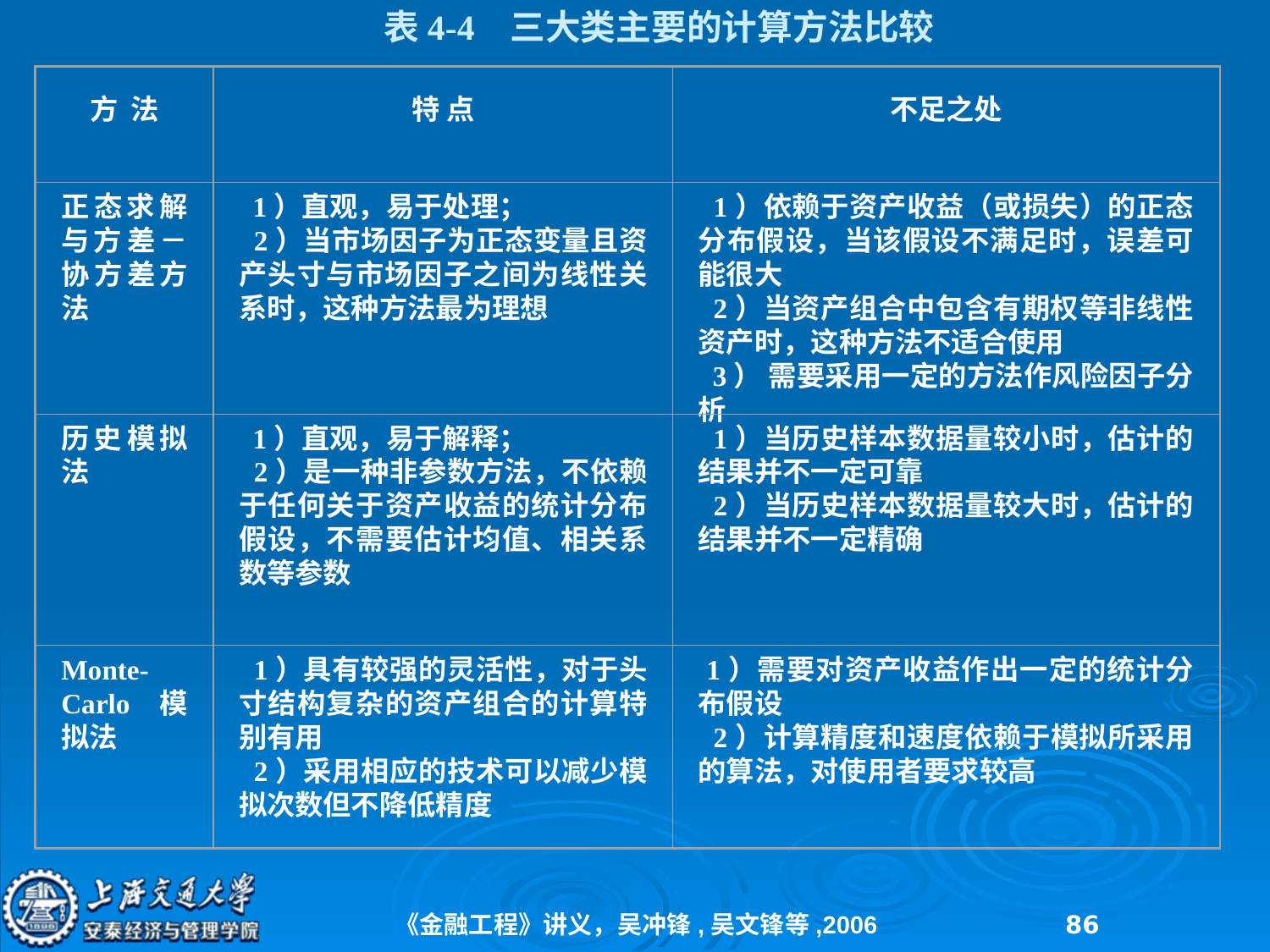

# 表4-4   三大类主要的计算方法比较

方  法

特 点

不足之处

正态求解与方差－协方差方法

  1）直观，易于处理；
  2）当市场因子为正态变量且资产头寸与市场因子之间为线性关系时，这种方法最为理想

  1）依赖于资产收益（或损失）的正态分布假设，当该假设不满足时，误差可能很大
  2）当资产组合中包含有期权等非线性资产时，这种方法不适合使用
  3） 需要采用一定的方法作风险因子分析

历史模拟法

  1）直观，易于解释；
  2）是一种非参数方法，不依赖于任何关于资产收益的统计分布假设，不需要估计均值、相关系数等参数

  1）当历史样本数据量较小时，估计的结果并不一定可靠
  2）当历史样本数据量较大时，估计的结果并不一定精确

Monte-Carlo模拟法

  1）具有较强的灵活性，对于头寸结构复杂的资产组合的计算特别有用
  2）采用相应的技术可以减少模拟次数但不降低精度

 1）需要对资产收益作出一定的统计分布假设
  2）计算精度和速度依赖于模拟所采用的算法，对使用者要求较高